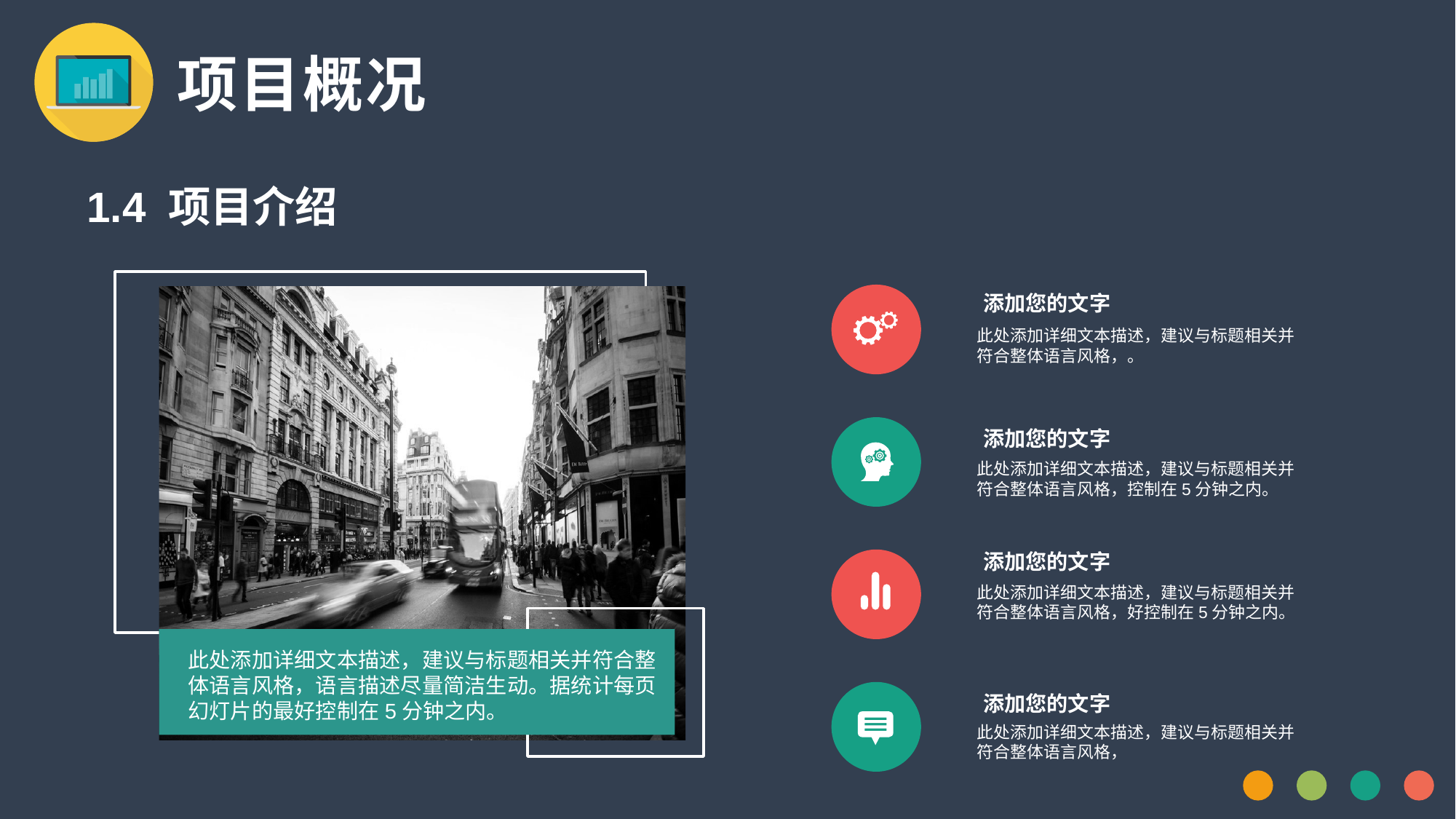

项目概况
1.4 项目介绍

添加您的文字

此处添加详细文本描述，建议与标题相关并符合整体语言风格，。

添加您的文字

此处添加详细文本描述，建议与标题相关并符合整体语言风格，控制在5分钟之内。
添加您的文字

此处添加详细文本描述，建议与标题相关并符合整体语言风格，好控制在5分钟之内。

此处添加详细文本描述，建议与标题相关并符合整体语言风格，语言描述尽量简洁生动。据统计每页幻灯片的最好控制在5分钟之内。

添加您的文字

此处添加详细文本描述，建议与标题相关并符合整体语言风格，